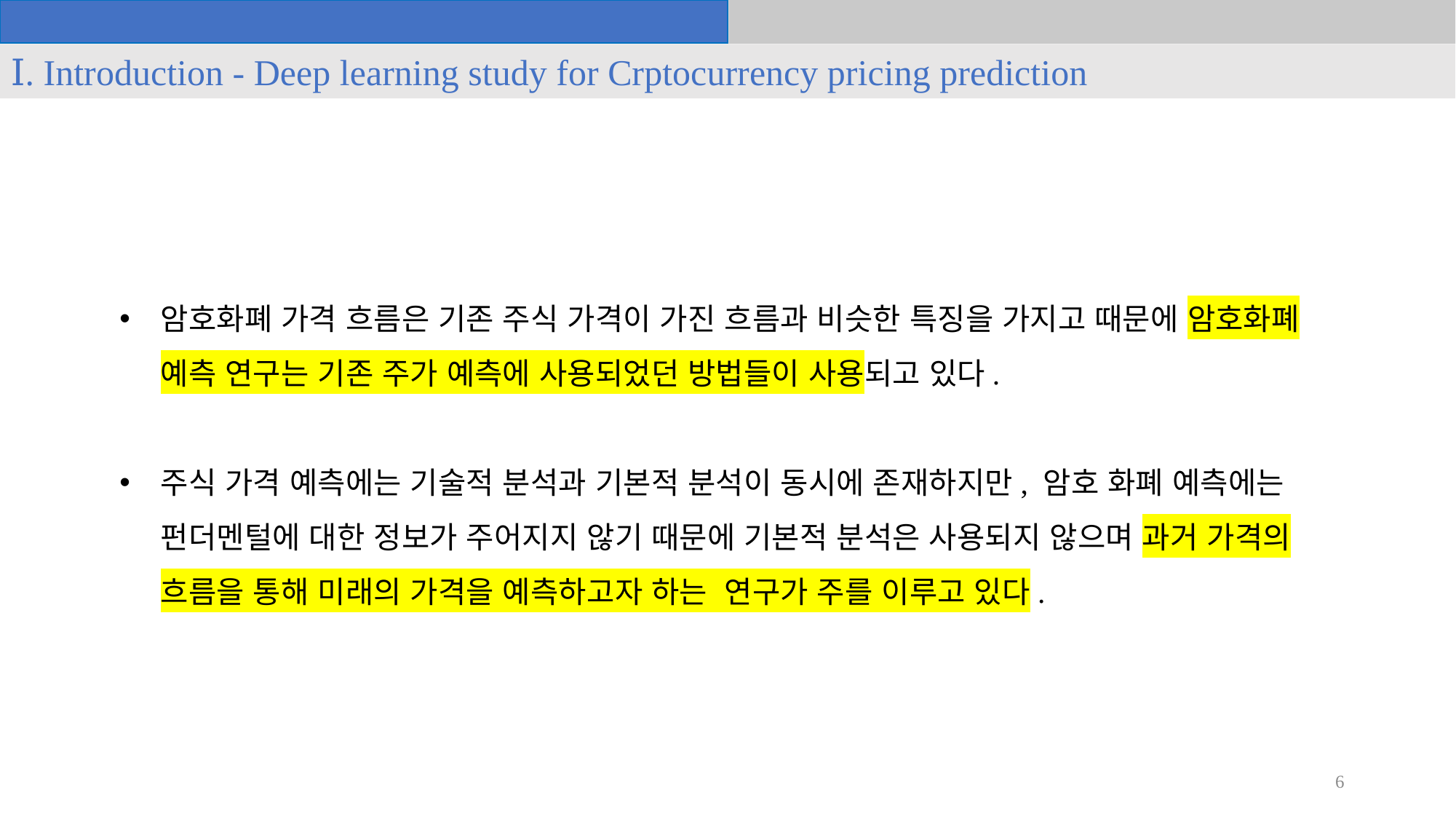

Ⅰ. Introduction - Deep learning study for Crptocurrency pricing prediction
암호화폐 가격 흐름은 기존 주식 가격이 가진 흐름과 비슷한 특징을 가지고 때문에 암호화폐 예측 연구는 기존 주가 예측에 사용되었던 방법들이 사용되고 있다.

주식 가격 예측에는 기술적 분석과 기본적 분석이 동시에 존재하지만, 암호 화폐 예측에는 펀더멘털에 대한 정보가 주어지지 않기 때문에 기본적 분석은 사용되지 않으며 과거 가격의 흐름을 통해 미래의 가격을 예측하고자 하는  연구가 주를 이루고 있다.
6